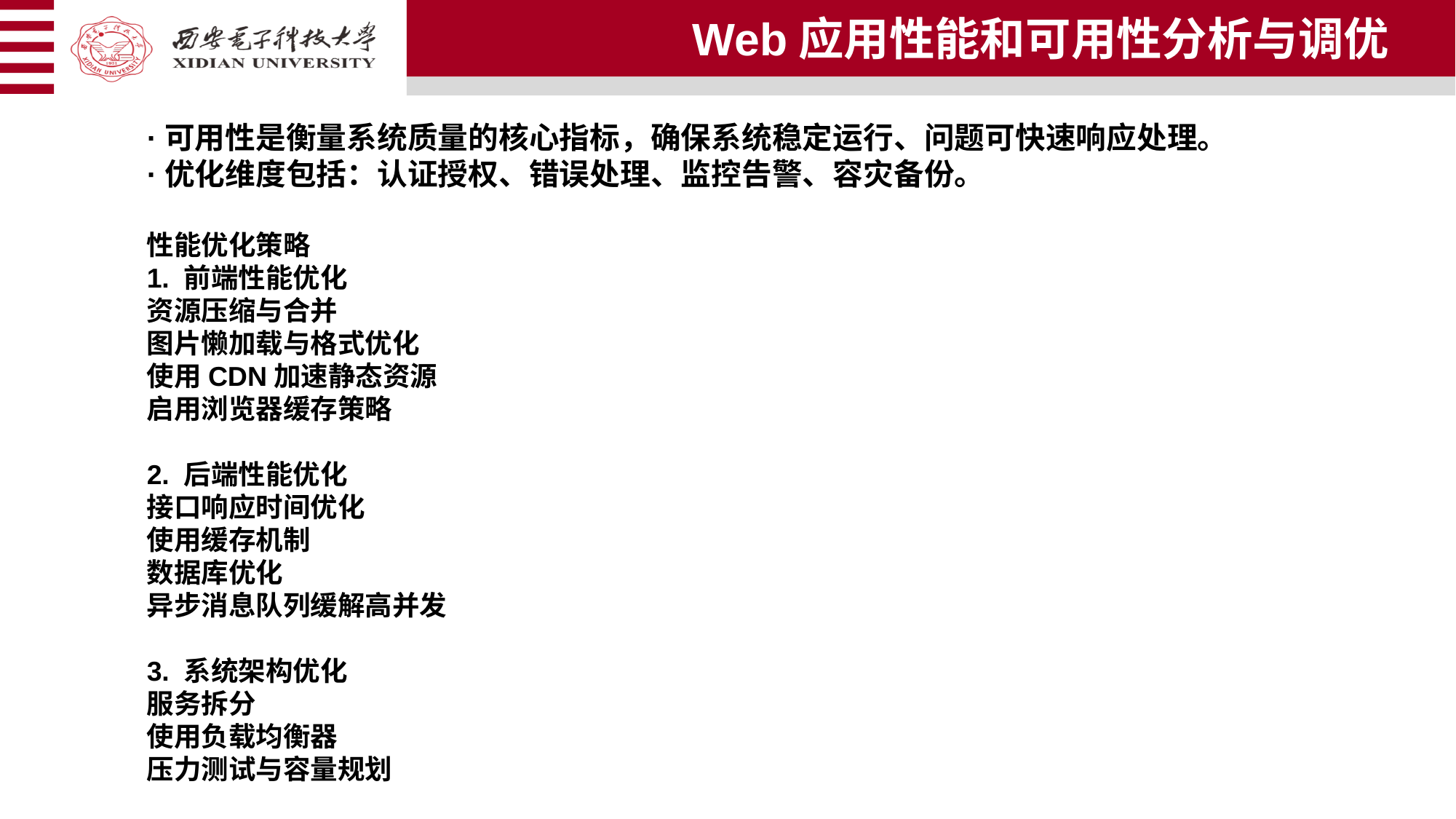

Web应用性能和可用性分析与调优

·可用性是衡量系统质量的核心指标，确保系统稳定运行、问题可快速响应处理。
·优化维度包括：认证授权、错误处理、监控告警、容灾备份。

性能优化策略
1. 前端性能优化
资源压缩与合并
图片懒加载与格式优化
使用CDN加速静态资源
启用浏览器缓存策略

2. 后端性能优化
接口响应时间优化
使用缓存机制
数据库优化
异步消息队列缓解高并发

3. 系统架构优化
服务拆分
使用负载均衡器
压力测试与容量规划